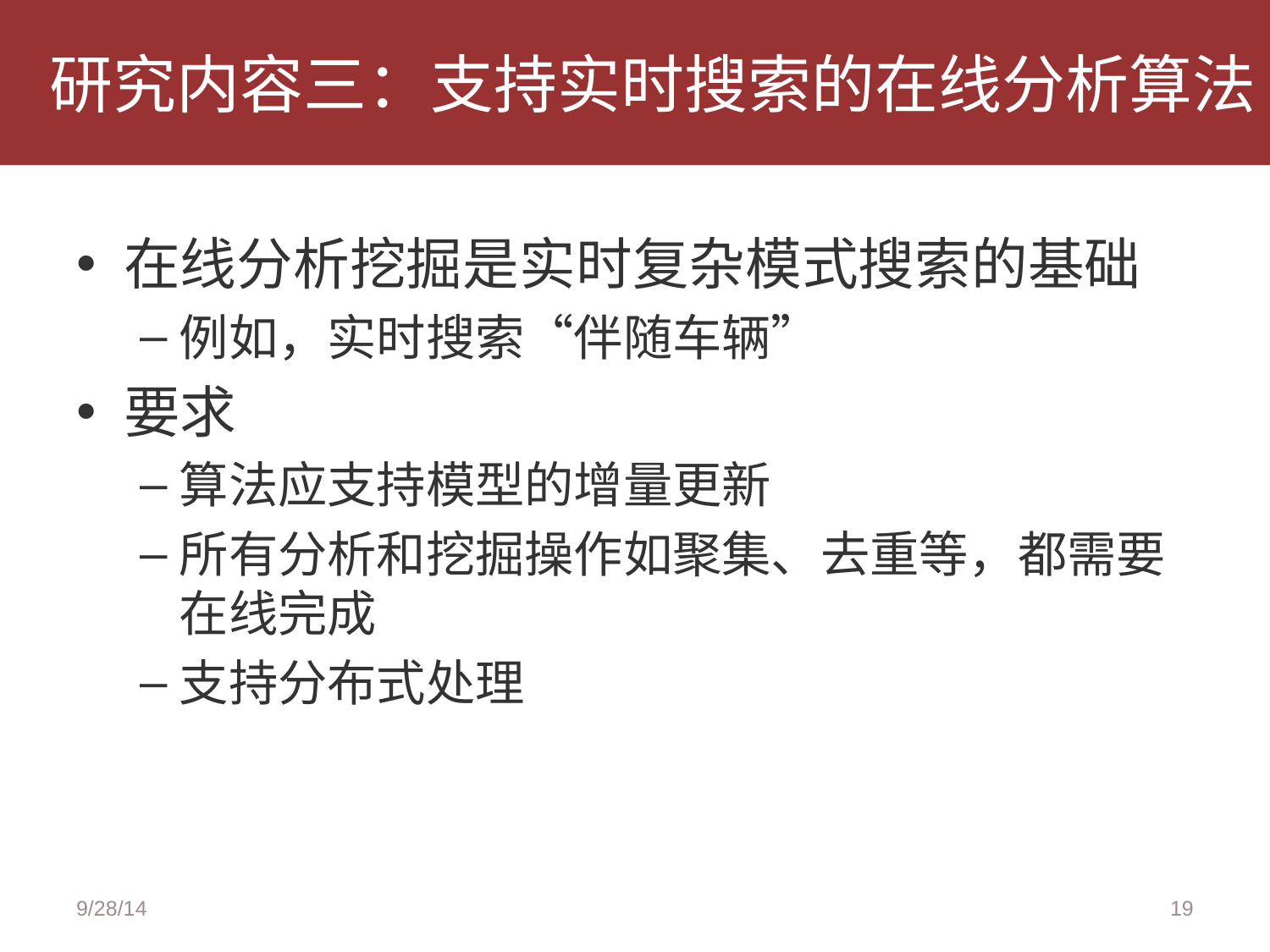

# 研究内容三：支持实时搜索的在线分析算法
在线分析挖掘是实时复杂模式搜索的基础
例如，实时搜索“伴随车辆”
要求
算法应支持模型的增量更新
所有分析和挖掘操作如聚集、去重等，都需要在线完成
支持分布式处理
9/28/14
19